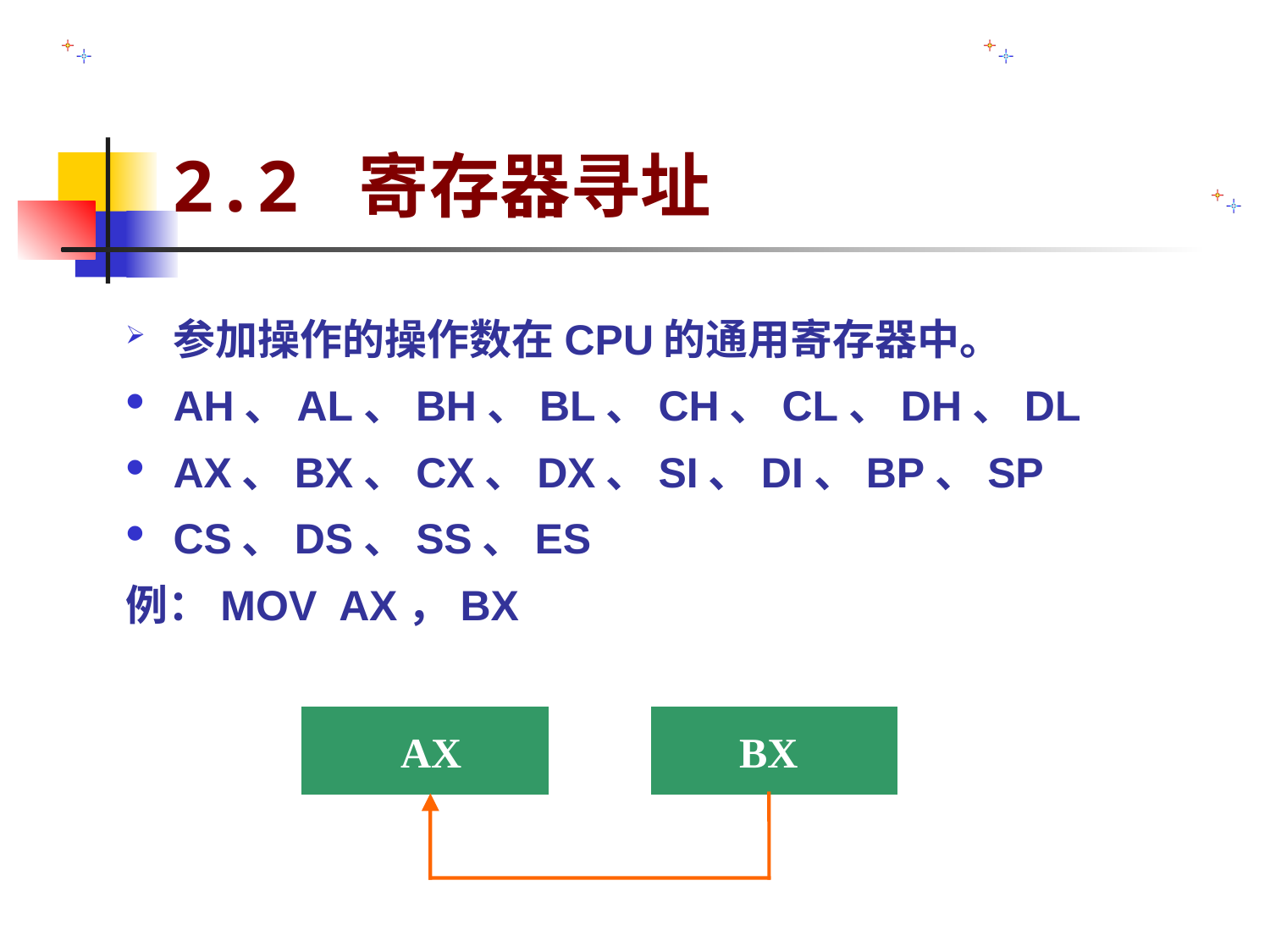

# 2.2 寄存器寻址
参加操作的操作数在CPU的通用寄存器中。
AH、AL、BH、BL、CH、CL、DH、DL
AX、BX、CX、DX、SI、DI、BP、SP
CS、DS、SS、ES
例：MOV  AX，BX

   AX
   BX